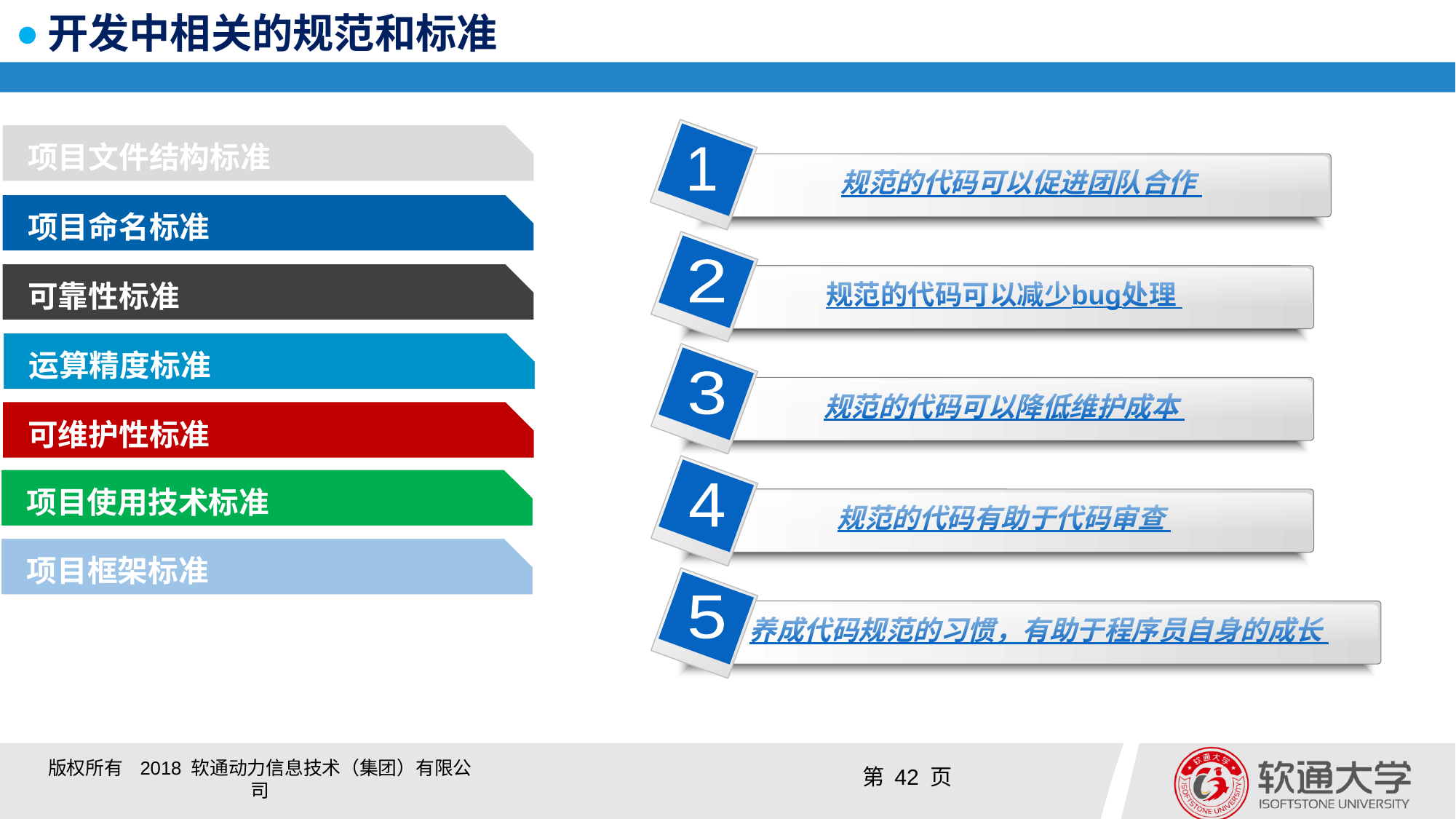

# 开发中相关的规范和标准

  项目文件结构标准
1
规范的代码可以促进团队合作

  项目命名标准

2
  可靠性标准
规范的代码可以减少bug处理

  运算精度标准

3
规范的代码可以降低维护成本

  可维护性标准

  项目使用技术标准
4
规范的代码有助于代码审查

  项目框架标准

5
养成代码规范的习惯，有助于程序员自身的成长